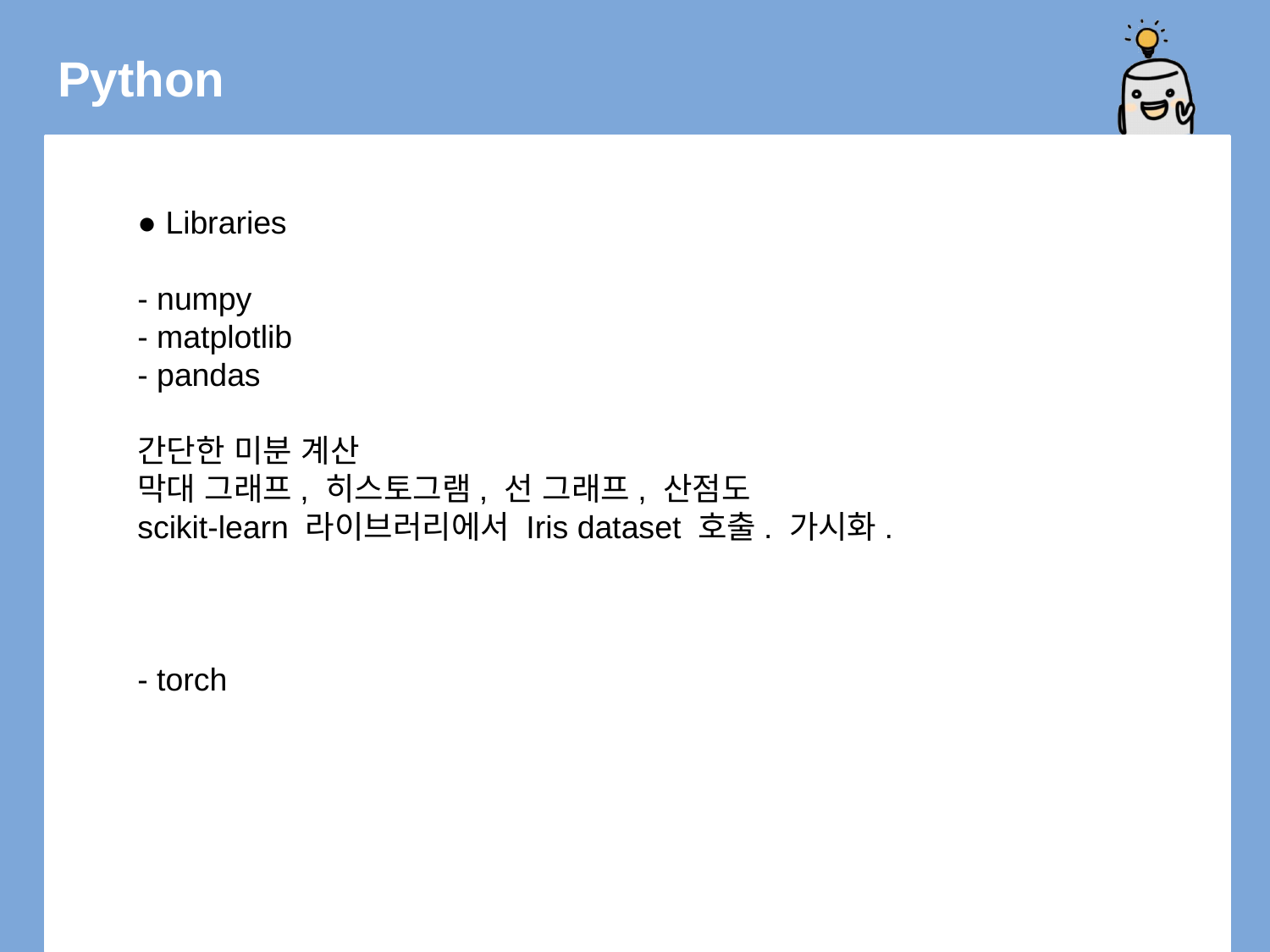

Python
● Libraries

- numpy
- matplotlib
- pandas

간단한 미분 계산
막대 그래프, 히스토그램, 선 그래프, 산점도
scikit-learn 라이브러리에서 Iris dataset 호출. 가시화.

- torch